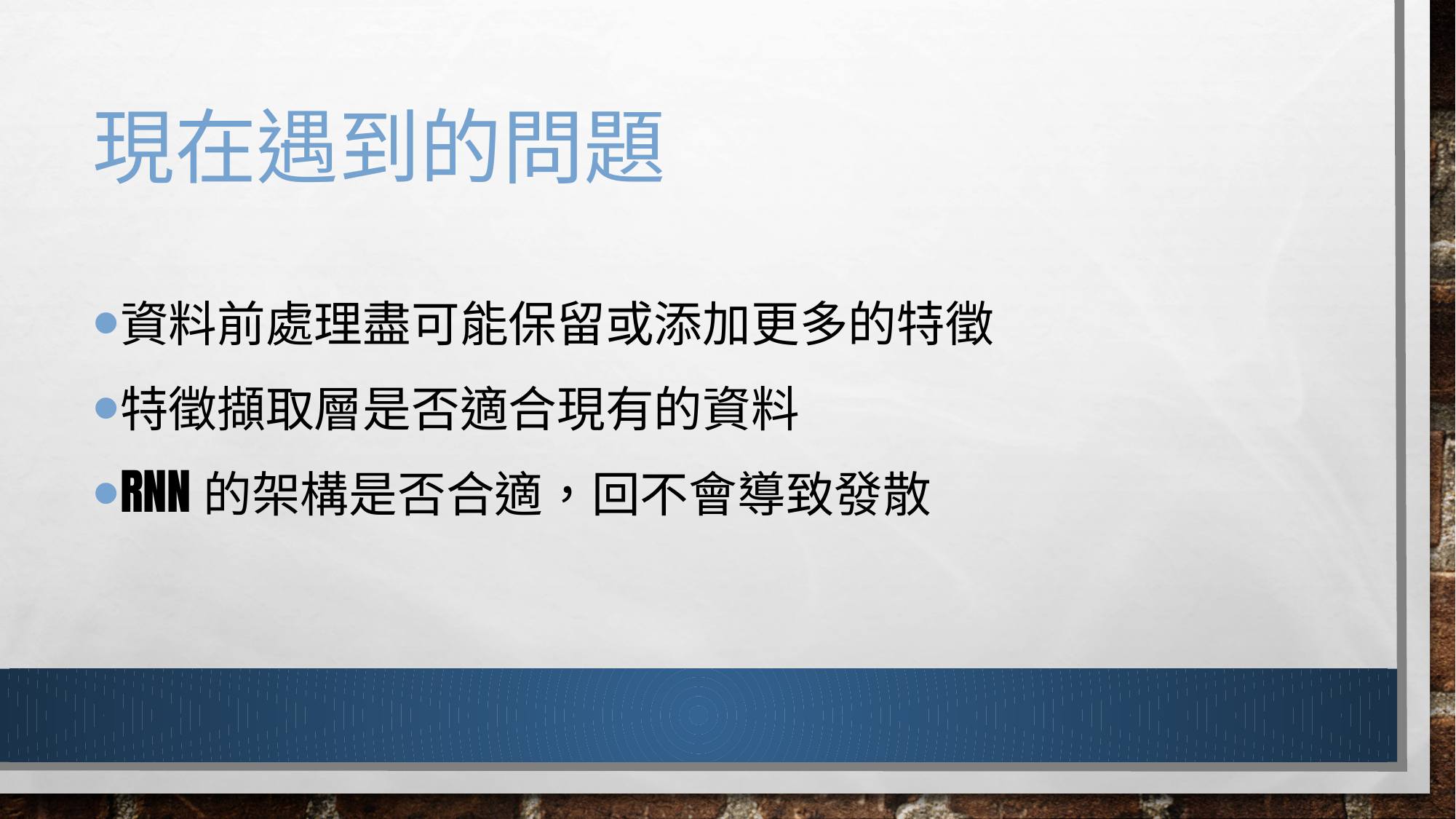

# 現在遇到的問題
資料前處理盡可能保留或添加更多的特徵
特徵擷取層是否適合現有的資料
RNN的架構是否合適，回不會導致發散